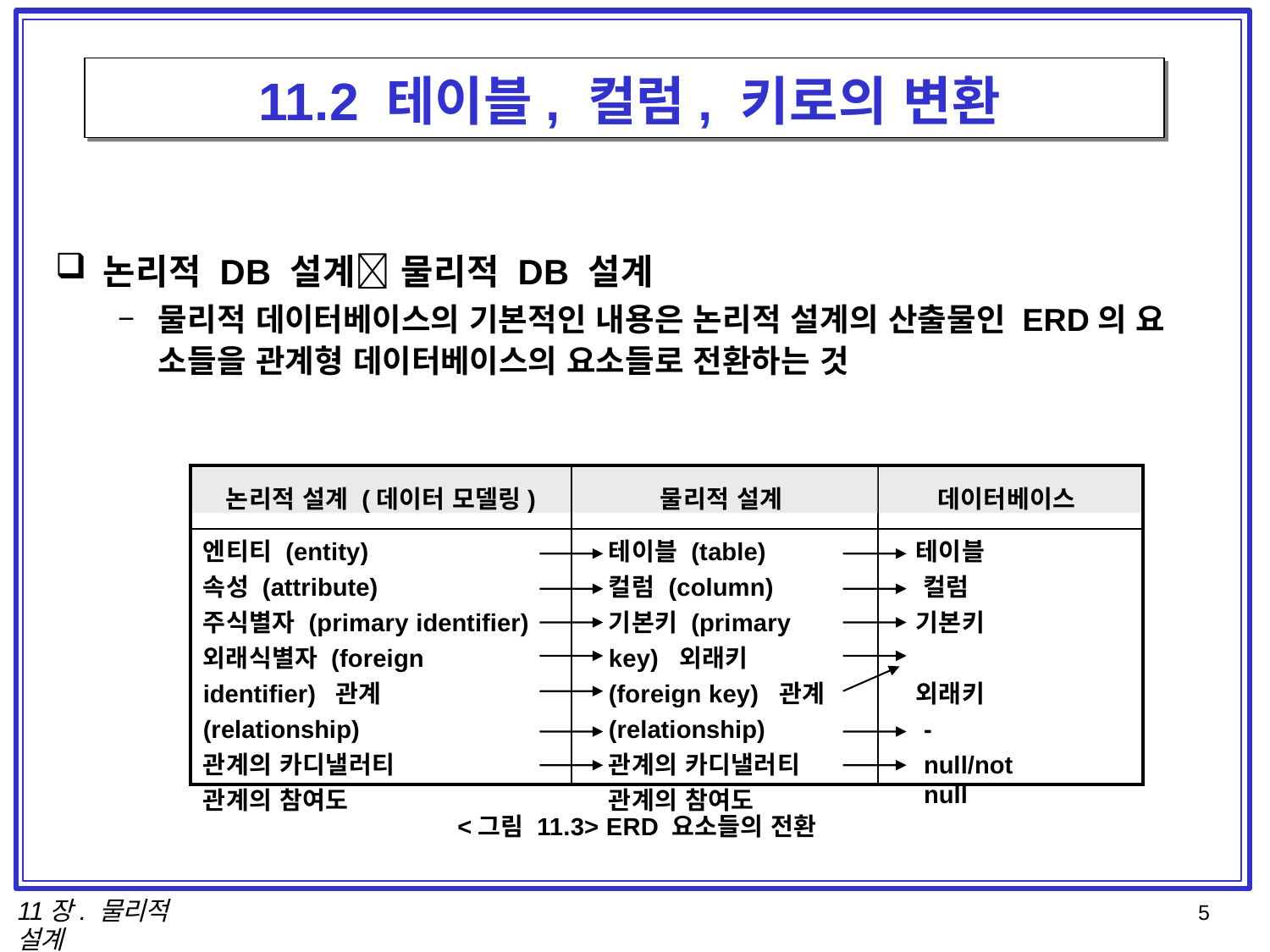

# 11.2 테이블, 컬럼, 키로의 변환
논리적 DB 설계→ 물리적 DB 설계
–	물리적 데이터베이스의 기본적인 내용은 논리적 설계의 산출물인 ERD의 요  소들을 관계형 데이터베이스의 요소들로 전환하는 것

논리적 설계 (데이터 모델링)
물리적 설계
데이터베이스
엔티티 (entity)
속성 (attribute)
주식별자 (primary identifier)  외래식별자 (foreign identifier)  관계(relationship)
관계의 카디낼러티  관계의 참여도
테이블 (table)
컬럼 (column)  기본키 (primary key)  외래키 (foreign key)  관계(relationship)  관계의 카디낼러티  관계의 참여도
테이블  컬럼  기본키  외래키

-
null/not null
<그림 11.3> ERD 요소들의 전환
11장. 물리적 설계
5